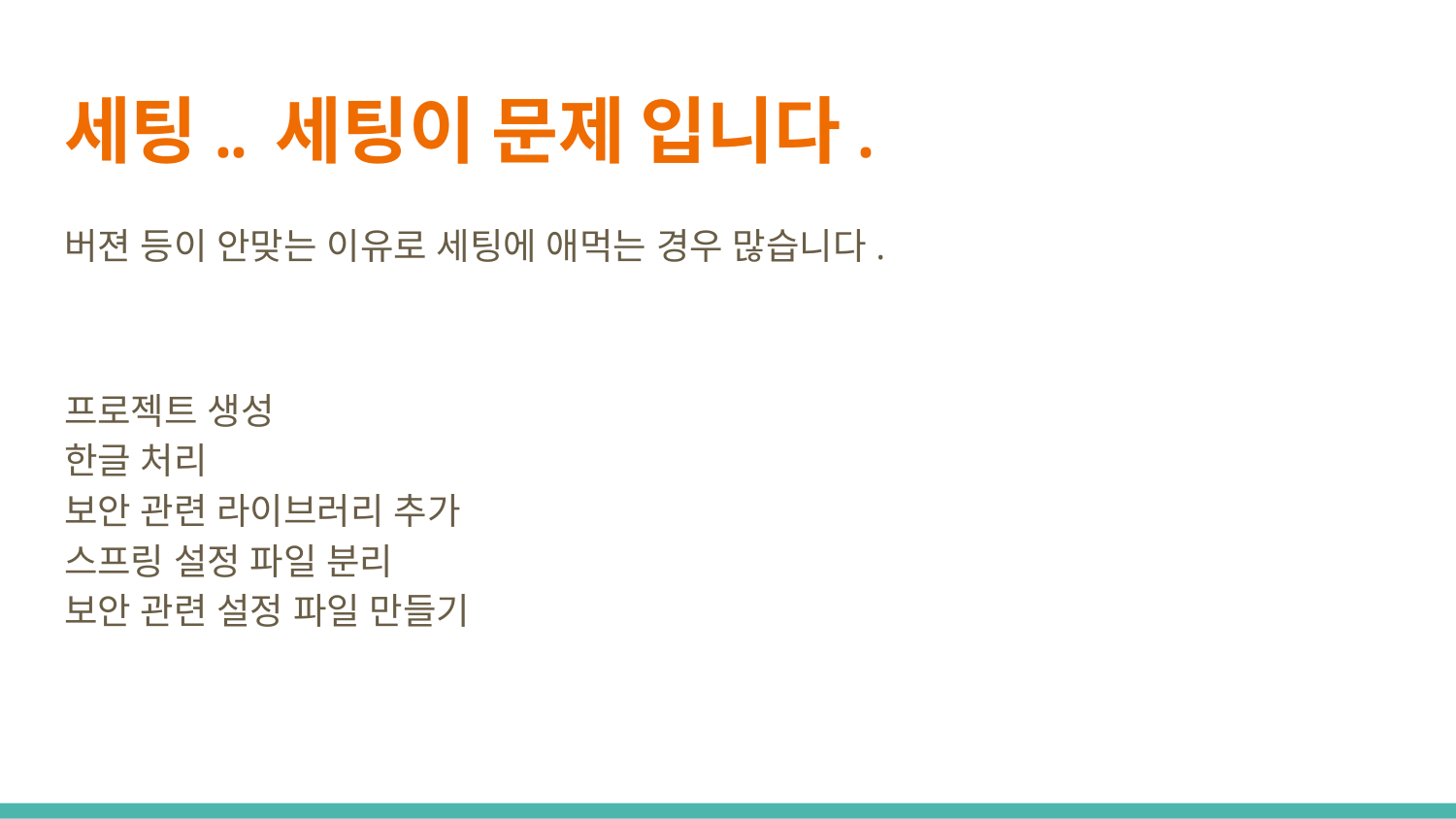

# 세팅.. 세팅이 문제 입니다.
버젼 등이 안맞는 이유로 세팅에 애먹는 경우 많습니다.

프로젝트 생성
한글 처리
보안 관련 라이브러리 추가
스프링 설정 파일 분리
보안 관련 설정 파일 만들기